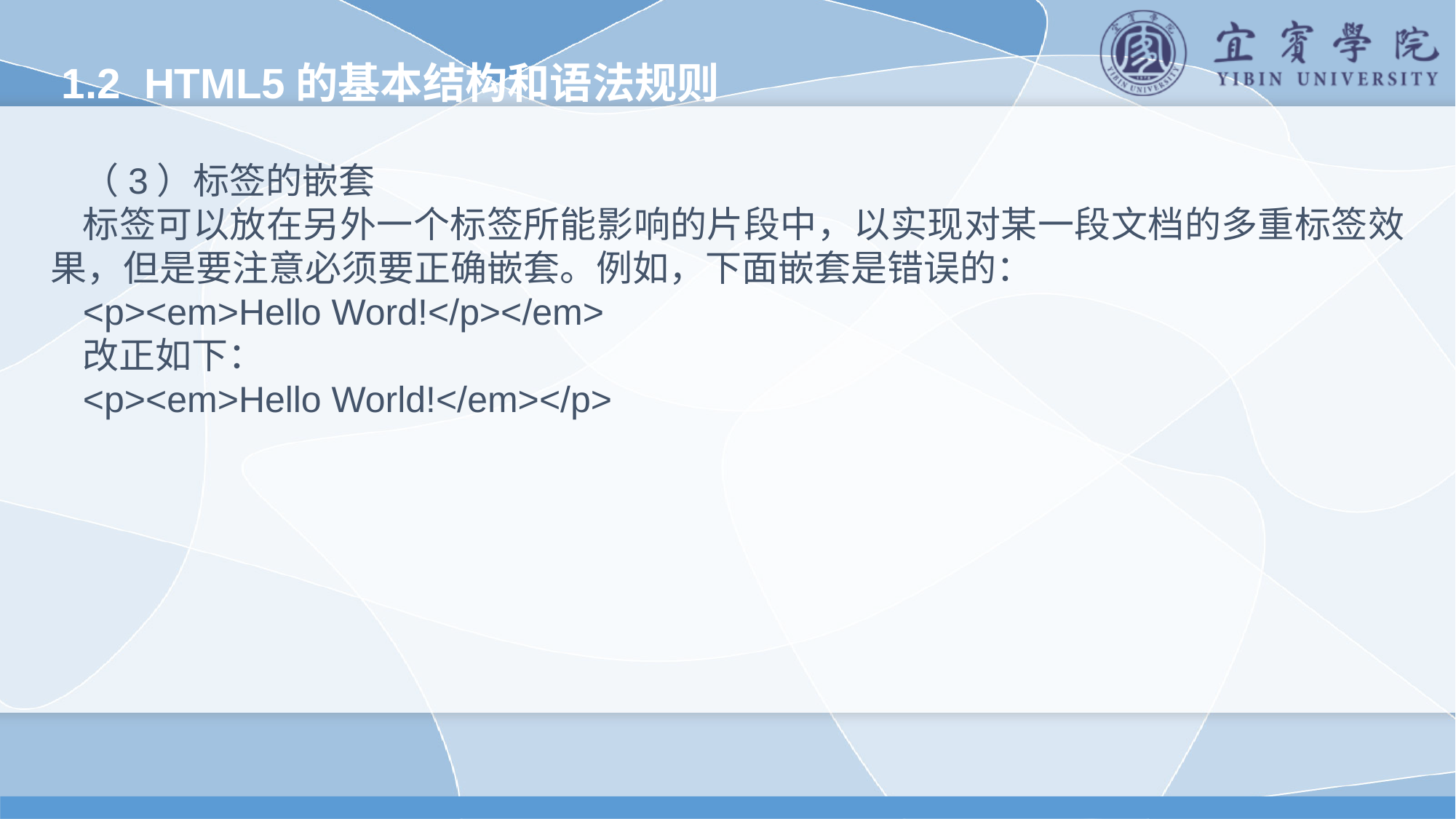

1.2  HTML5的基本结构和语法规则
（3）标签的嵌套
标签可以放在另外一个标签所能影响的片段中，以实现对某一段文档的多重标签效果，但是要注意必须要正确嵌套。例如，下面嵌套是错误的：
<p><em>Hello Word!</p></em>
改正如下：
<p><em>Hello World!</em></p>